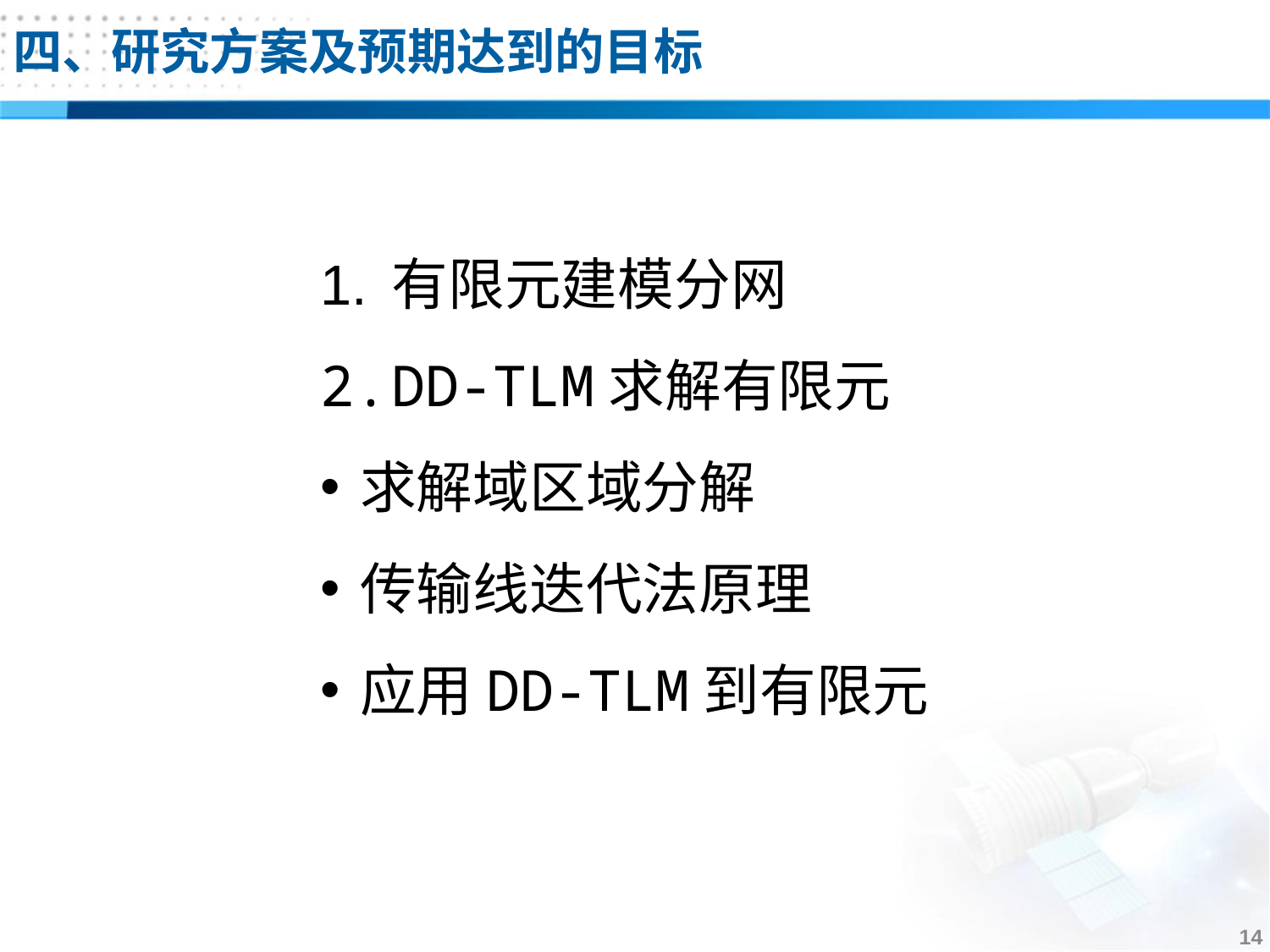

四、研究方案及预期达到的目标

有限元建模分网
DD-TLM求解有限元
求解域区域分解
传输线迭代法原理
应用DD-TLM到有限元
14